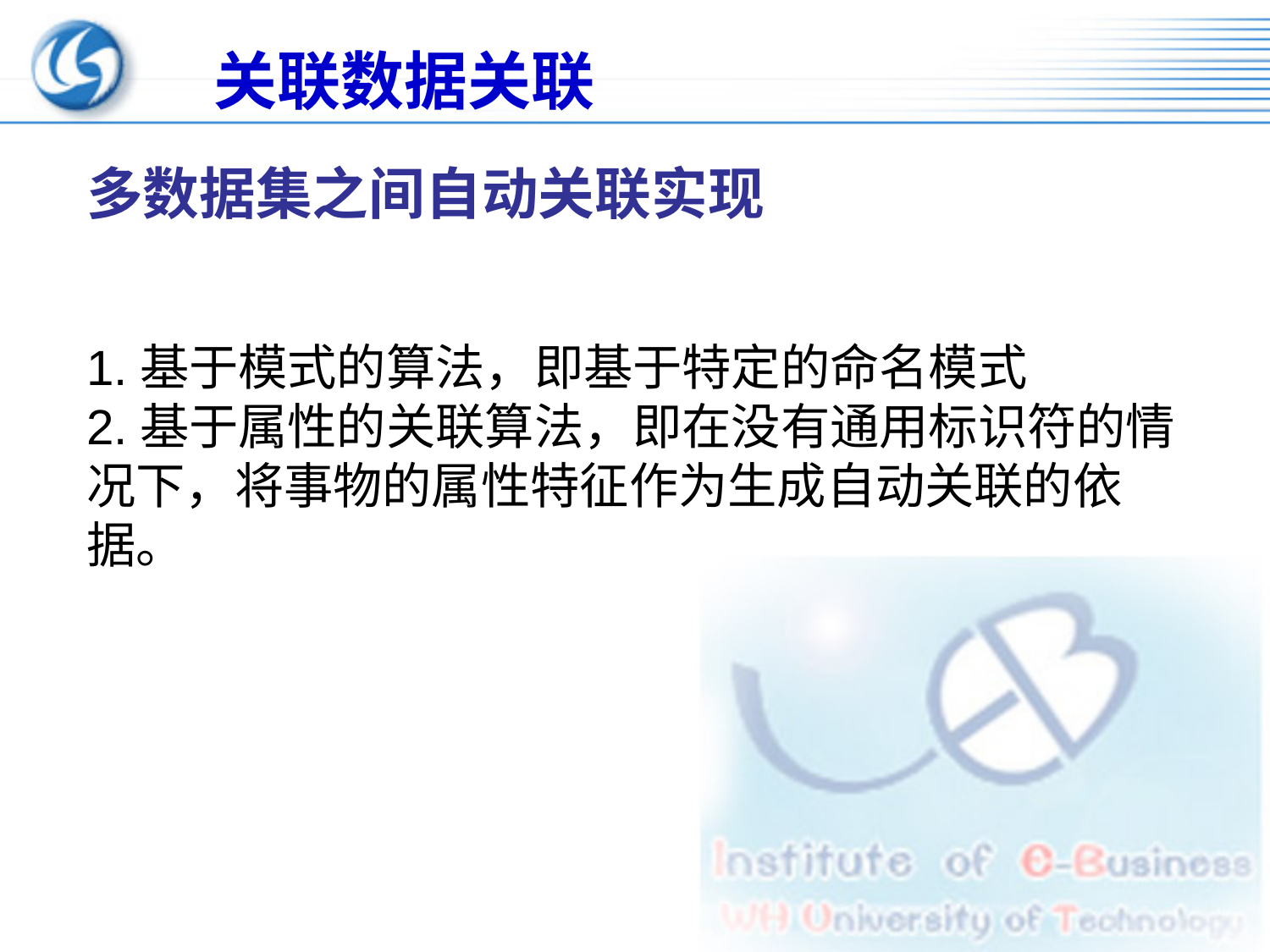

# 关联数据关联
多数据集之间自动关联实现
1.基于模式的算法，即基于特定的命名模式
2.基于属性的关联算法，即在没有通用标识符的情况下，将事物的属性特征作为生成自动关联的依据。